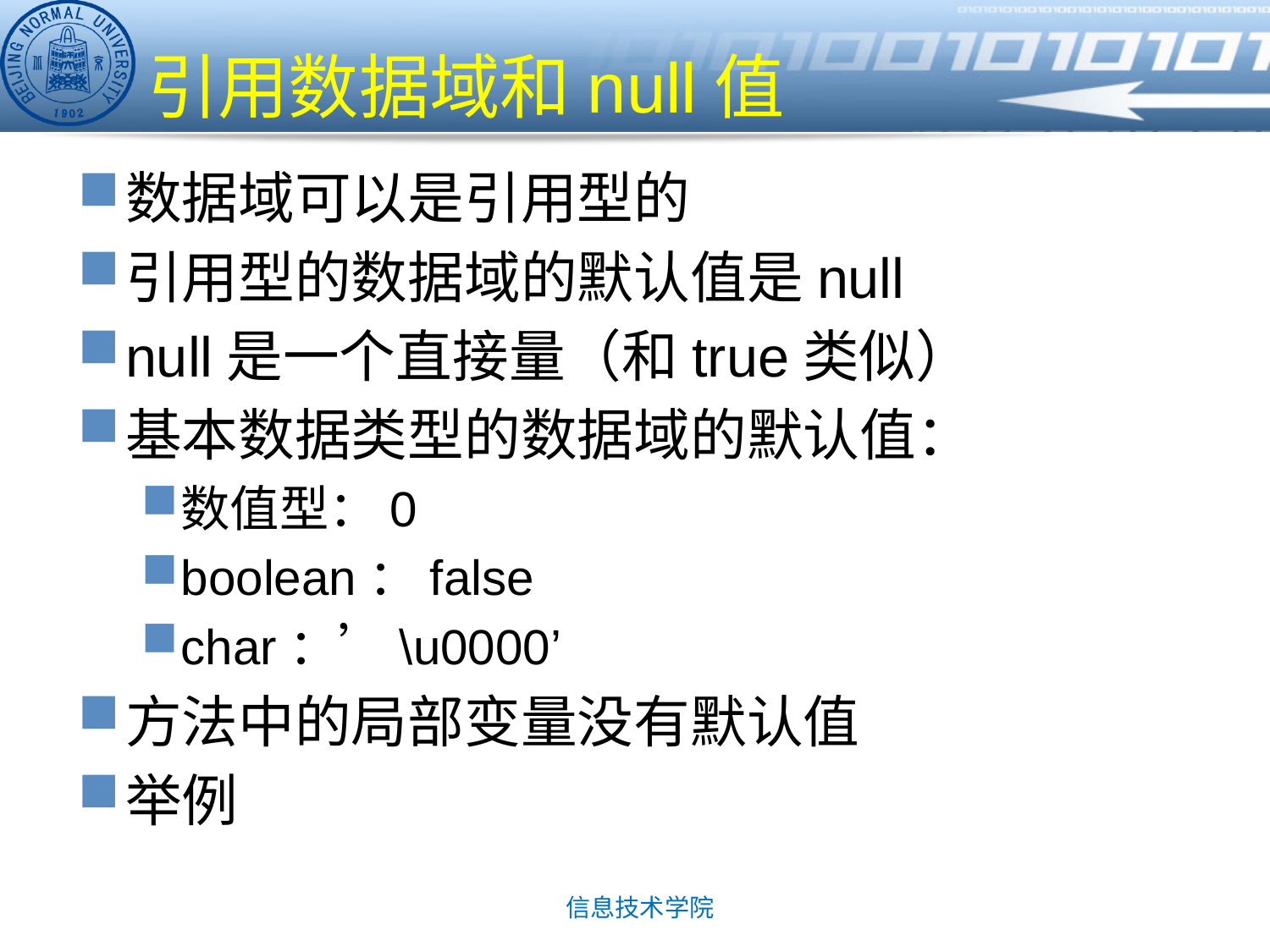

# 引用数据域和null值
数据域可以是引用型的
引用型的数据域的默认值是null
null是一个直接量（和true类似）
基本数据类型的数据域的默认值：
数值型：0
boolean：false
char：’\u0000’
方法中的局部变量没有默认值
举例

14